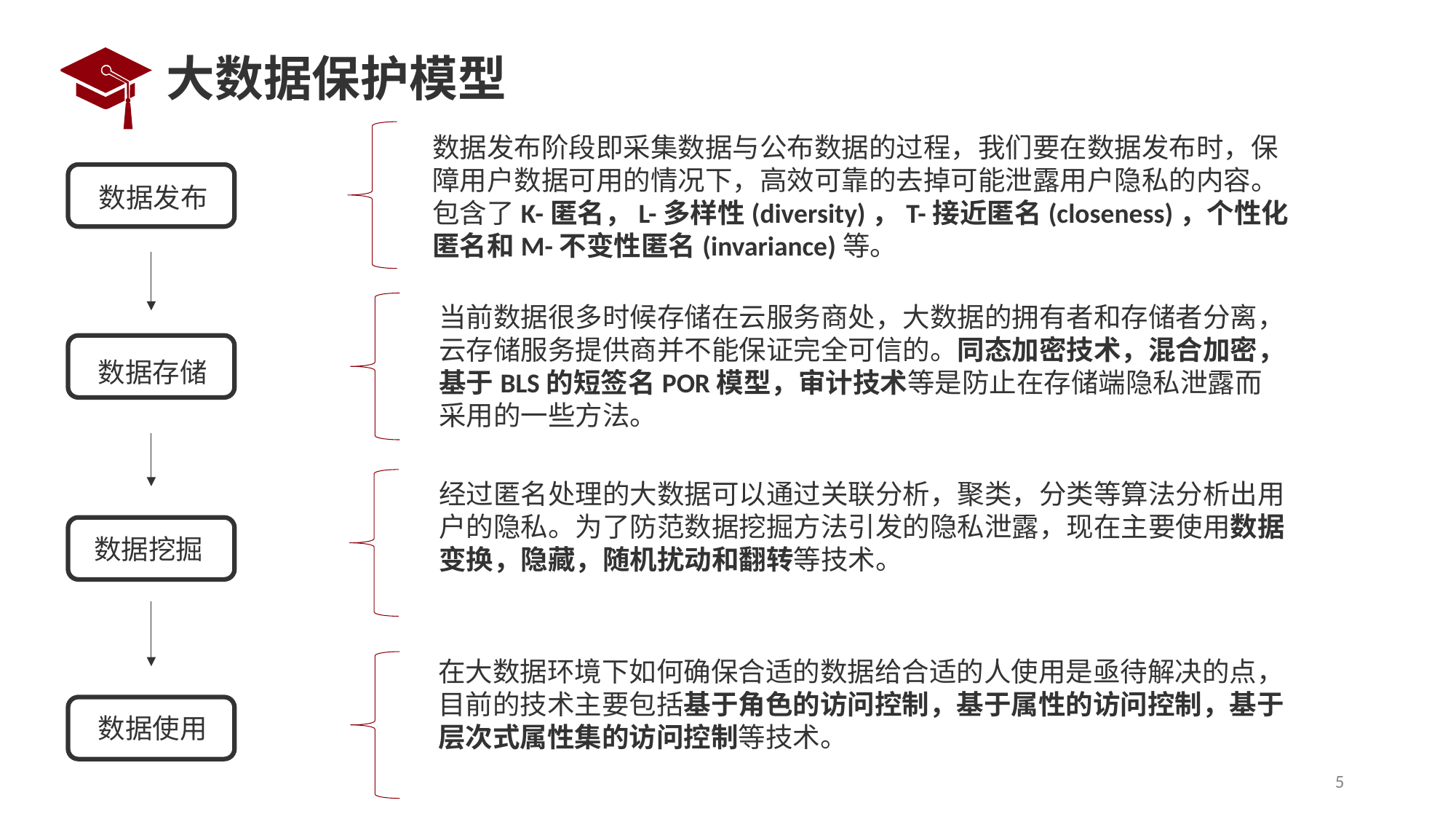

# 大数据保护模型

数据发布阶段即采集数据与公布数据的过程，我们要在数据发布时，保障用户数据可用的情况下，高效可靠的去掉可能泄露用户隐私的内容。包含了K-匿名，L-多样性(diversity)，T-接近匿名(closeness)，个性化匿名和M-不变性匿名(invariance)等。

数据发布

当前数据很多时候存储在云服务商处，大数据的拥有者和存储者分离，云存储服务提供商并不能保证完全可信的。同态加密技术，混合加密，基于BLS的短签名POR模型，审计技术等是防止在存储端隐私泄露而采用的一些方法。

数据存储

经过匿名处理的大数据可以通过关联分析，聚类，分类等算法分析出用户的隐私。为了防范数据挖掘方法引发的隐私泄露，现在主要使用数据变换，隐藏，随机扰动和翻转等技术。

数据挖掘
在大数据环境下如何确保合适的数据给合适的人使用是亟待解决的点，目前的技术主要包括基于角色的访问控制，基于属性的访问控制，基于层次式属性集的访问控制等技术。

数据使用
5